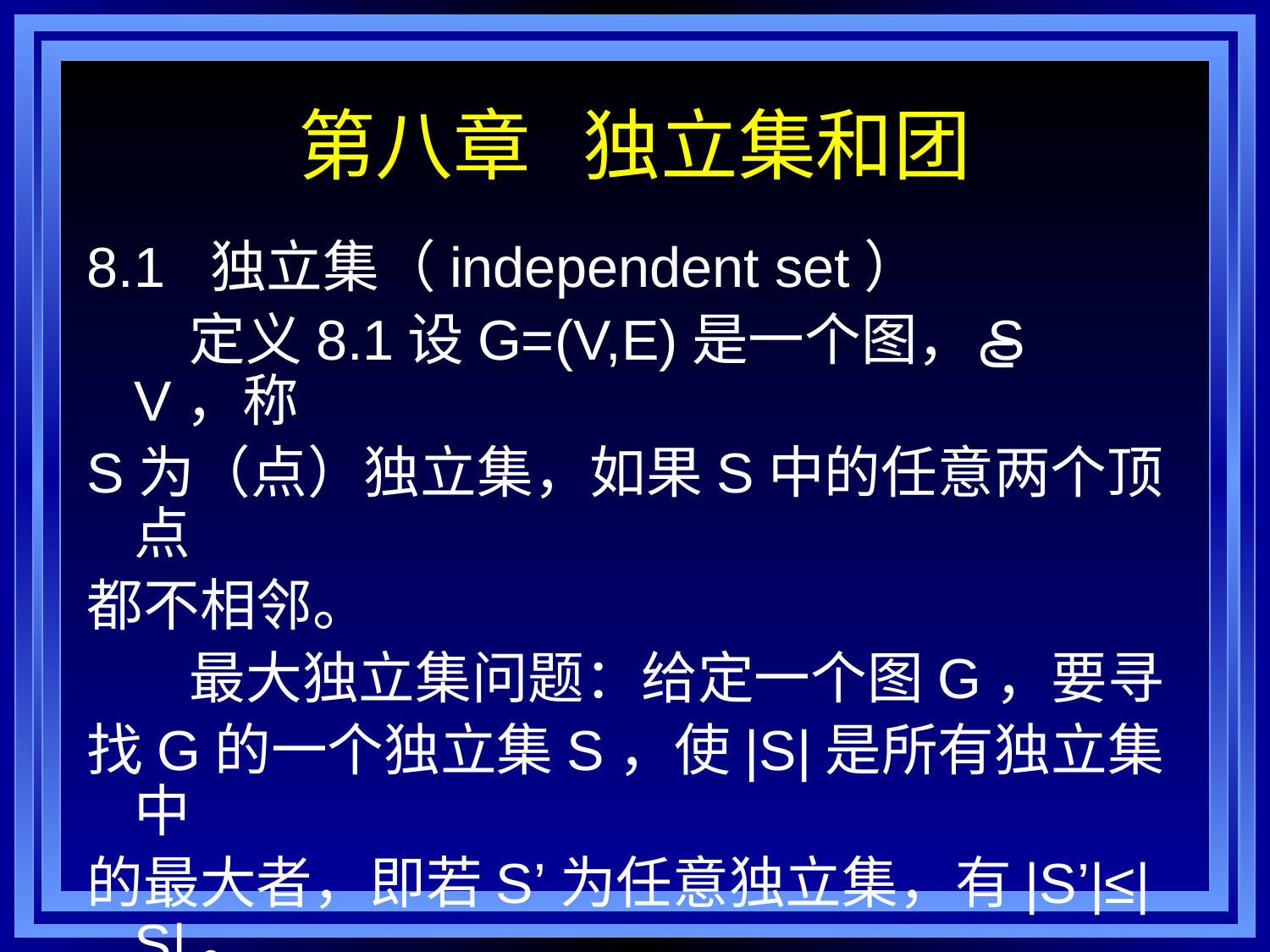

# 第八章   独立集和团
8.1  独立集（independent set）
       定义8.1设G=(V,E)是一个图，S    V，称
S为（点）独立集，如果S中的任意两个顶点
都不相邻。
       最大独立集问题：给定一个图G，要寻
找G的一个独立集S，使|S|是所有独立集中
的最大者，即若S’为任意独立集，有|S’|≤|S|。
       最大独立集问题是NP-完备问题。
∪